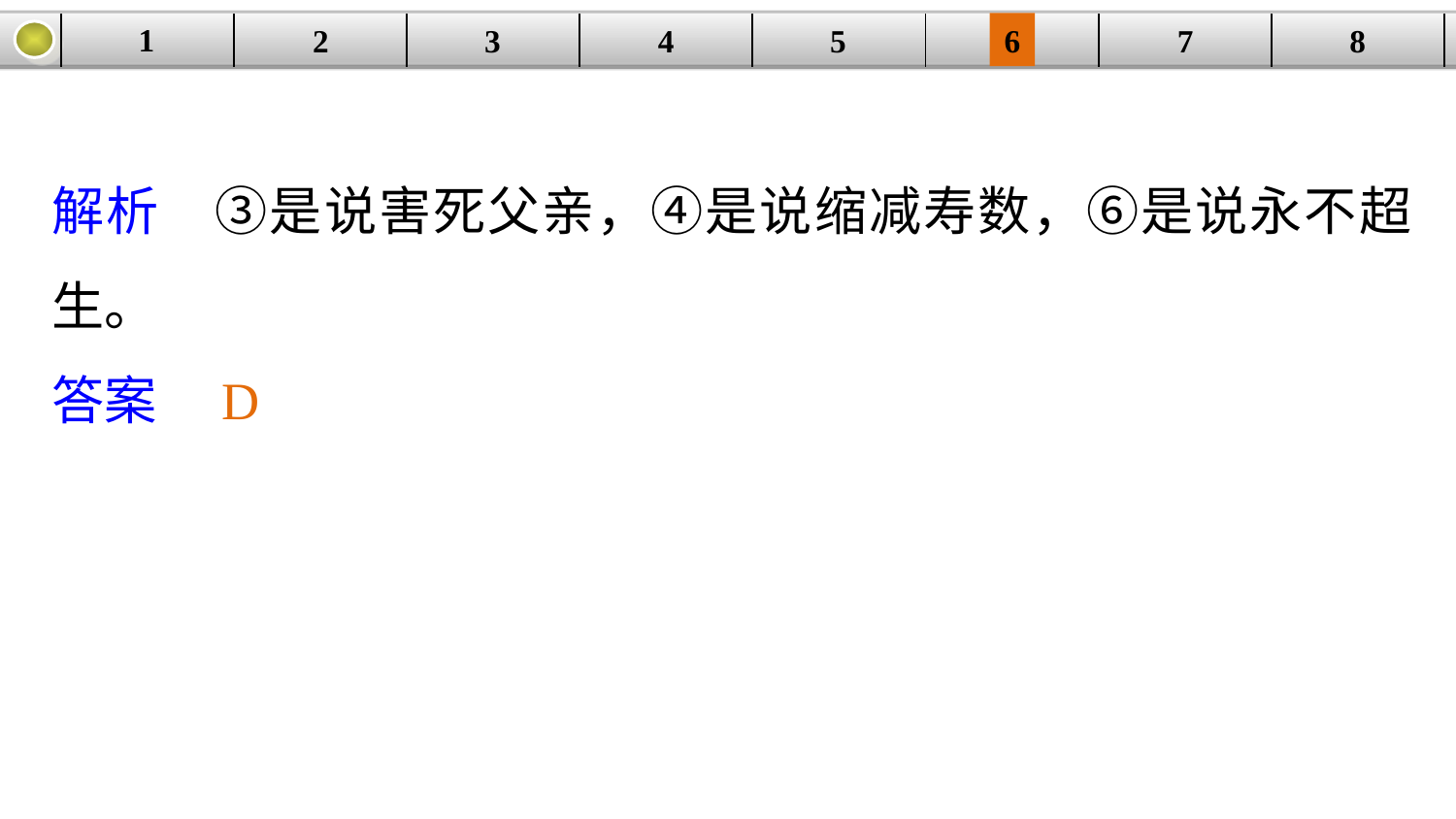

1
3
4
5
6
8
2
|  |  |  |  |  |  |  |  |
| --- | --- | --- | --- | --- | --- | --- | --- |
7

解析　③是说害死父亲，④是说缩减寿数，⑥是说永不超生。
答案　D